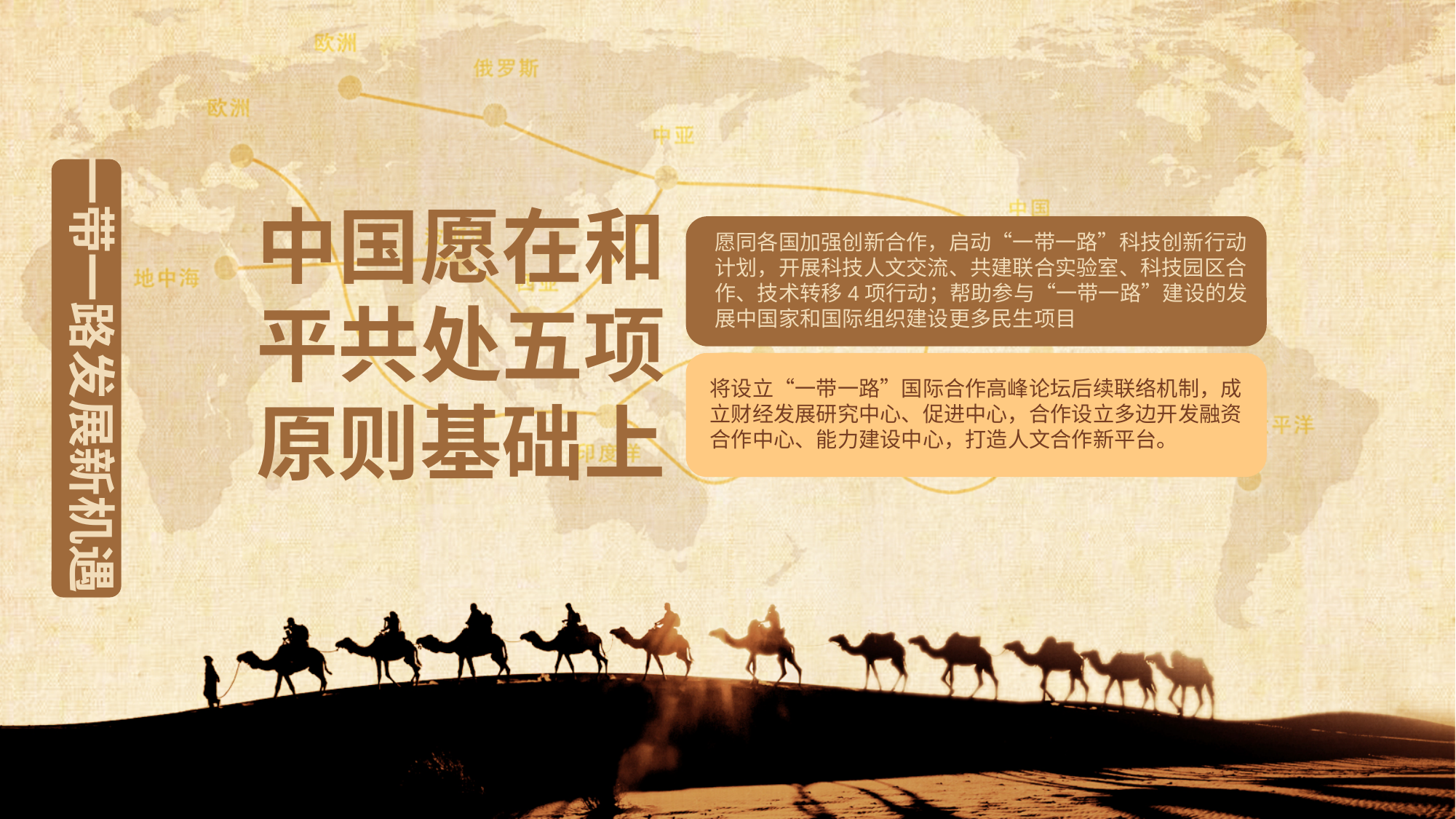

一带一路发展新机遇

中国愿在和平共处五项原则基础上

愿同各国加强创新合作，启动“一带一路”科技创新行动计划，开展科技人文交流、共建联合实验室、科技园区合作、技术转移4项行动；帮助参与“一带一路”建设的发展中国家和国际组织建设更多民生项目

将设立“一带一路”国际合作高峰论坛后续联络机制，成立财经发展研究中心、促进中心，合作设立多边开发融资合作中心、能力建设中心，打造人文合作新平台。